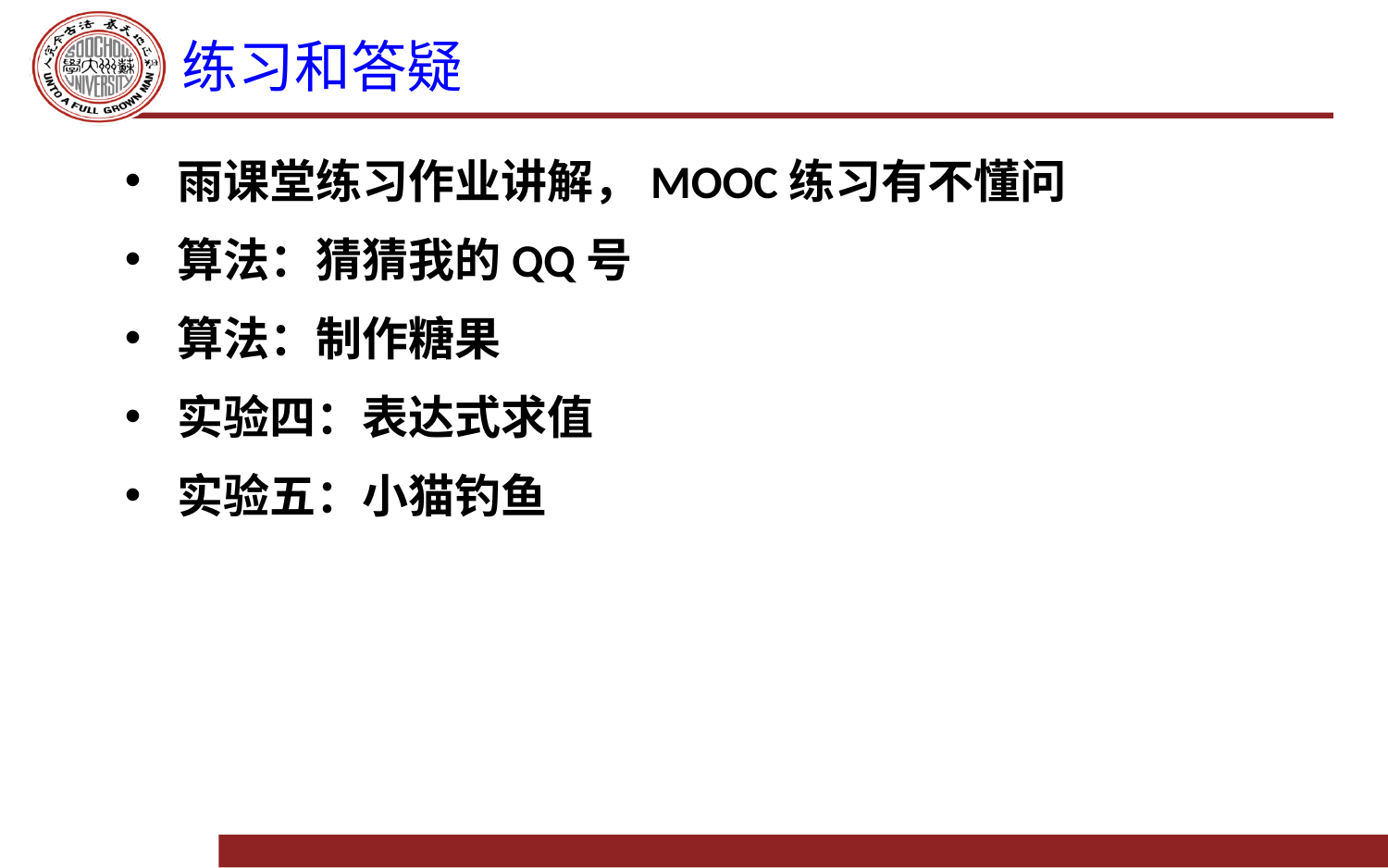

# 练习和答疑
雨课堂练习作业讲解，MOOC练习有不懂问
算法：猜猜我的QQ号
算法：制作糖果
实验四：表达式求值
实验五：小猫钓鱼